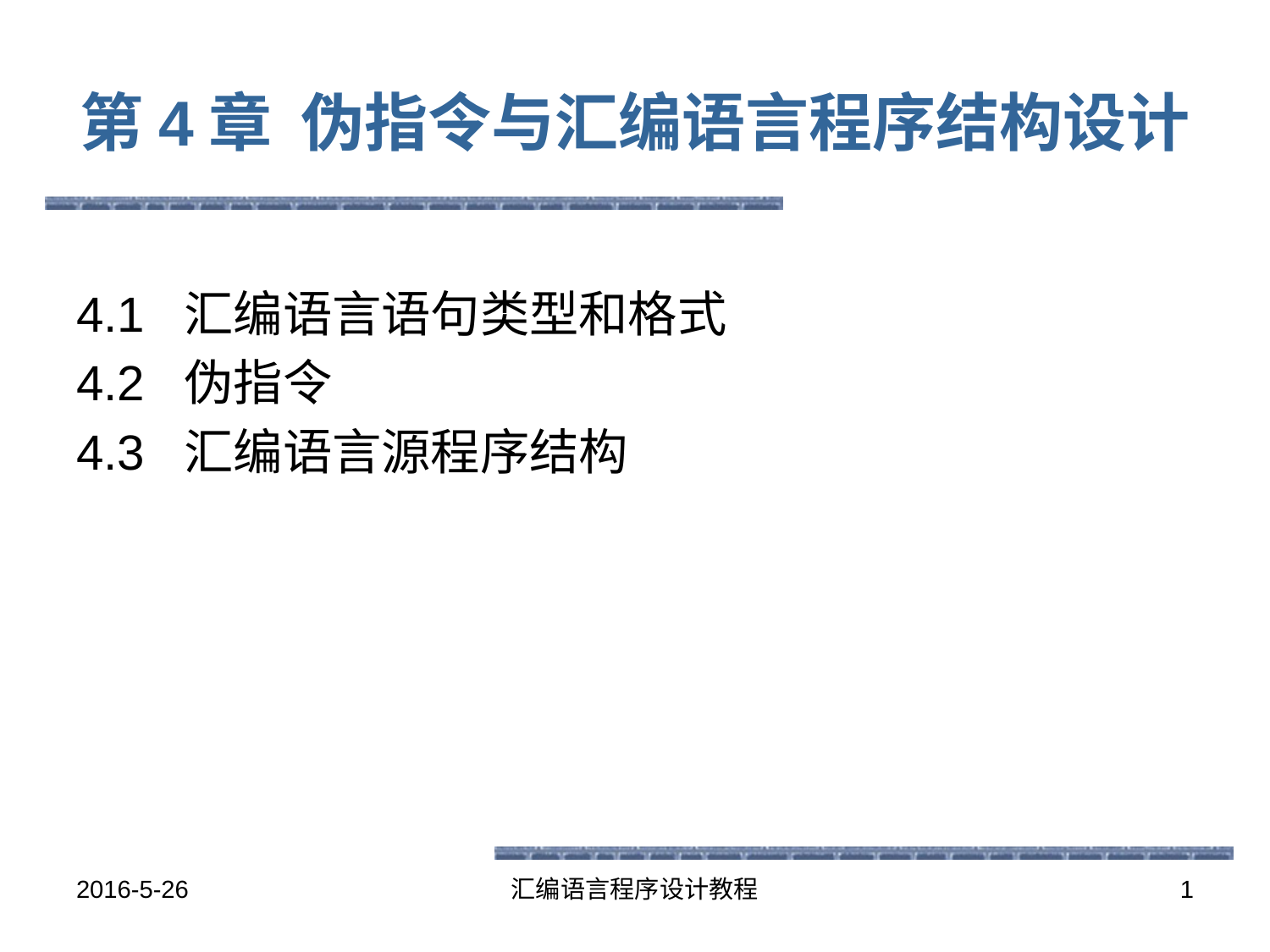

# 第4章  伪指令与汇编语言程序结构设计
4.1  汇编语言语句类型和格式
4.2  伪指令
4.3  汇编语言源程序结构
2016-5-26
汇编语言程序设计教程
1